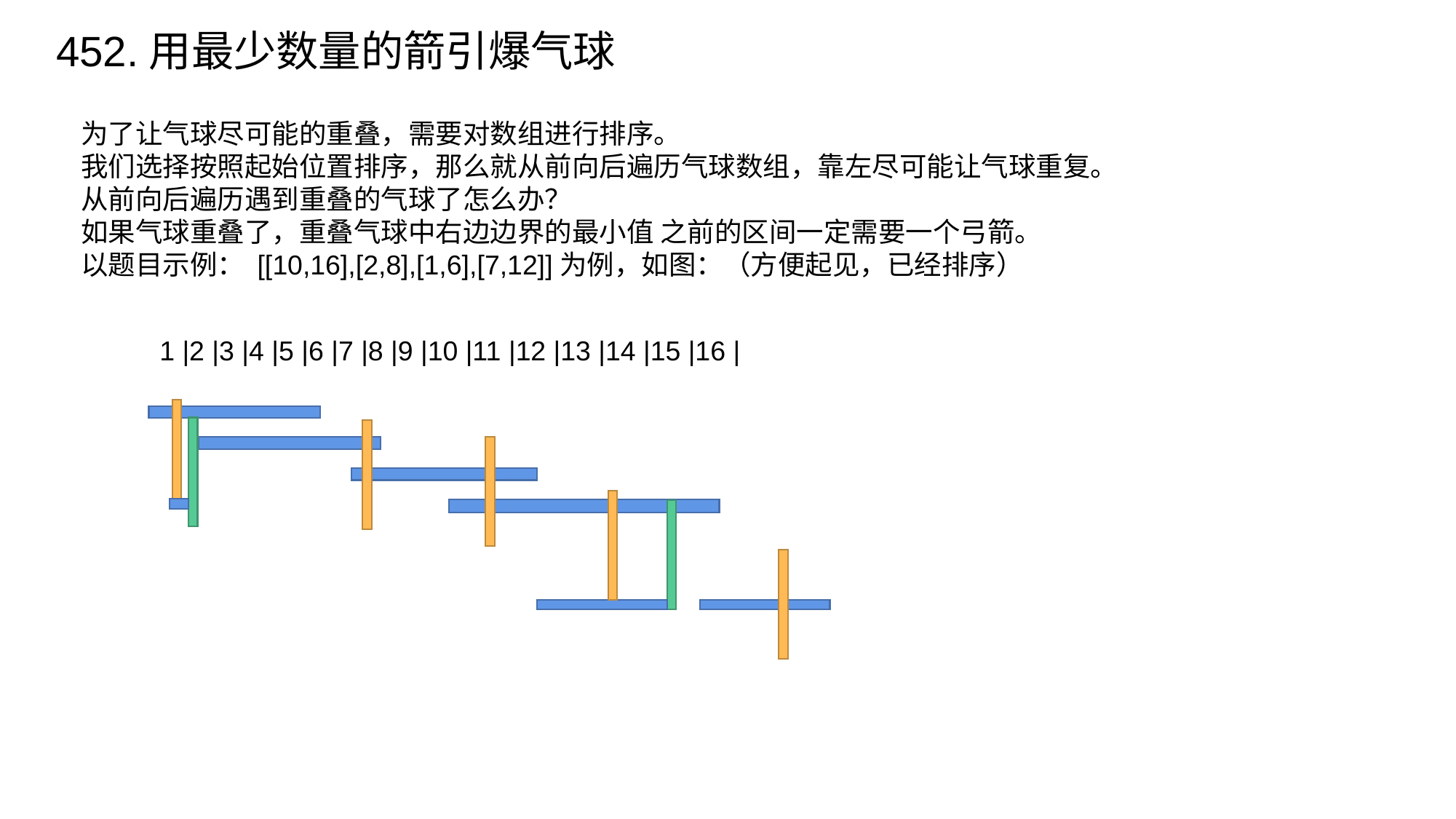

452.用最少数量的箭引爆气球
为了让气球尽可能的重叠，需要对数组进行排序。
我们选择按照起始位置排序，那么就从前向后遍历气球数组，靠左尽可能让气球重复。
从前向后遍历遇到重叠的气球了怎么办？
如果气球重叠了，重叠气球中右边边界的最小值 之前的区间一定需要一个弓箭。
以题目示例： [[10,16],[2,8],[1,6],[7,12]]为例，如图：（方便起见，已经排序）
1 |2 |3 |4 |5 |6 |7 |8 |9 |10 |11 |12 |13 |14 |15 |16 |